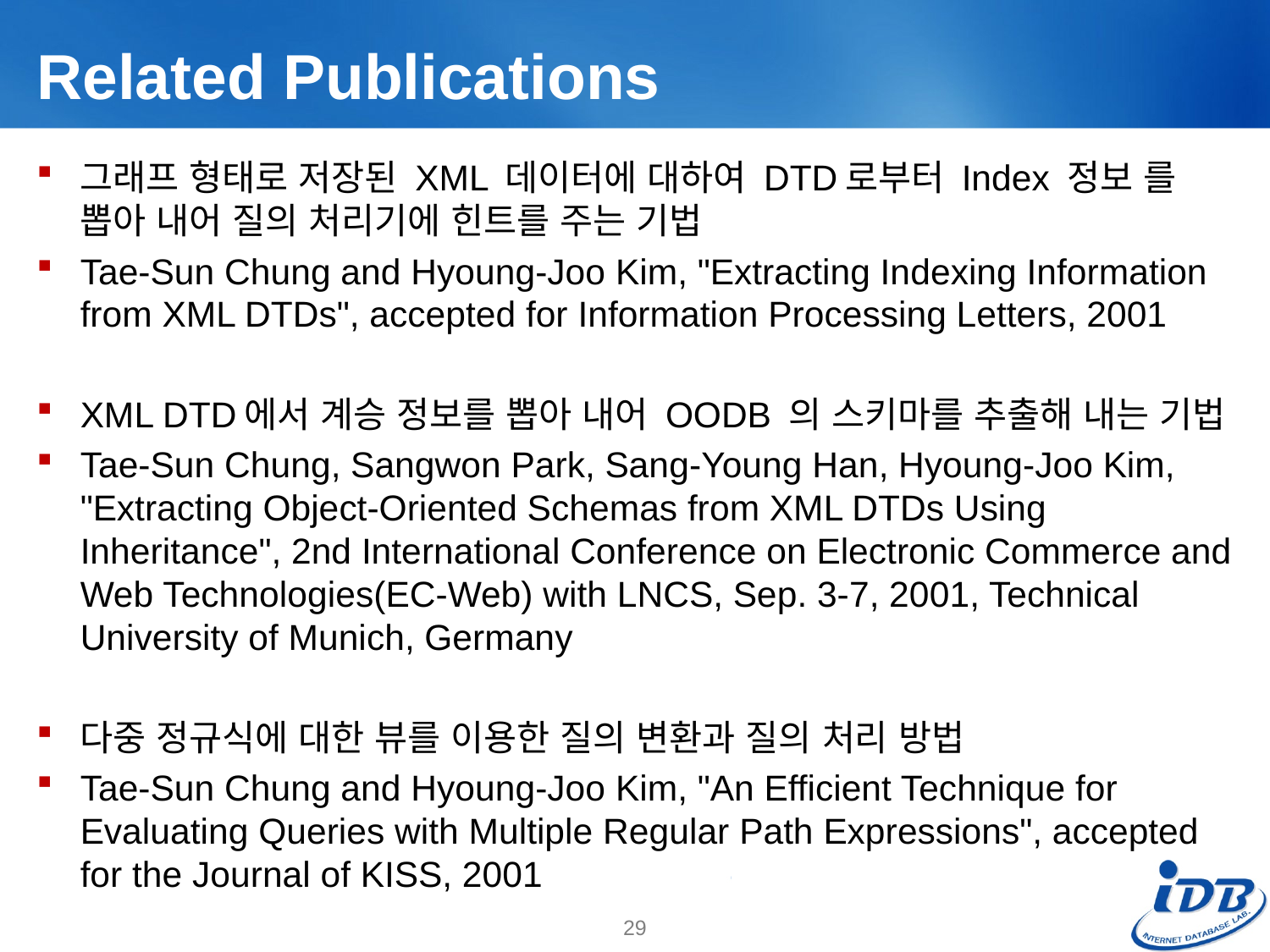

# Related Publications
그래프 형태로 저장된 XML 데이터에 대하여 DTD로부터 Index 정보 를 뽑아 내어 질의 처리기에 힌트를 주는 기법
Tae-Sun Chung and Hyoung-Joo Kim, "Extracting Indexing Information from XML DTDs", accepted for Information Processing Letters, 2001

XML DTD에서 계승 정보를 뽑아 내어 OODB 의 스키마를 추출해 내는 기법
Tae-Sun Chung, Sangwon Park, Sang-Young Han, Hyoung-Joo Kim, "Extracting Object-Oriented Schemas from XML DTDs Using Inheritance", 2nd International Conference on Electronic Commerce and Web Technologies(EC-Web) with LNCS, Sep. 3-7, 2001, Technical University of Munich, Germany

다중 정규식에 대한 뷰를 이용한 질의 변환과 질의 처리 방법
Tae-Sun Chung and Hyoung-Joo Kim, "An Efficient Technique for Evaluating Queries with Multiple Regular Path Expressions", accepted for the Journal of KISS, 2001
29